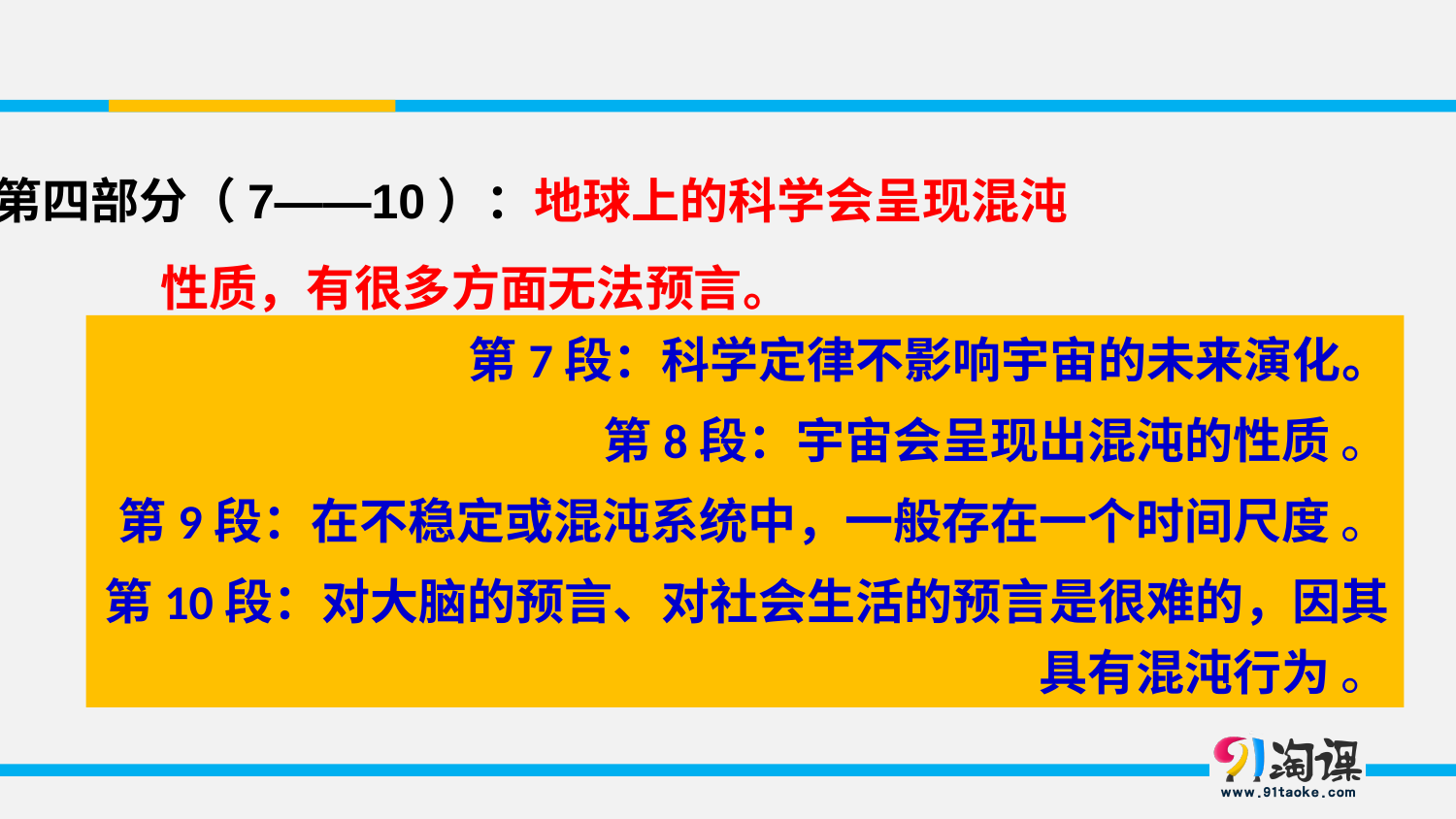

第四部分（7——10）：地球上的科学会呈现混沌性质，有很多方面无法预言。
第7段：科学定律不影响宇宙的未来演化。
第8段：宇宙会呈现出混沌的性质 。
第9段：在不稳定或混沌系统中，一般存在一个时间尺度 。
第10段：对大脑的预言、对社会生活的预言是很难的，因其具有混沌行为 。